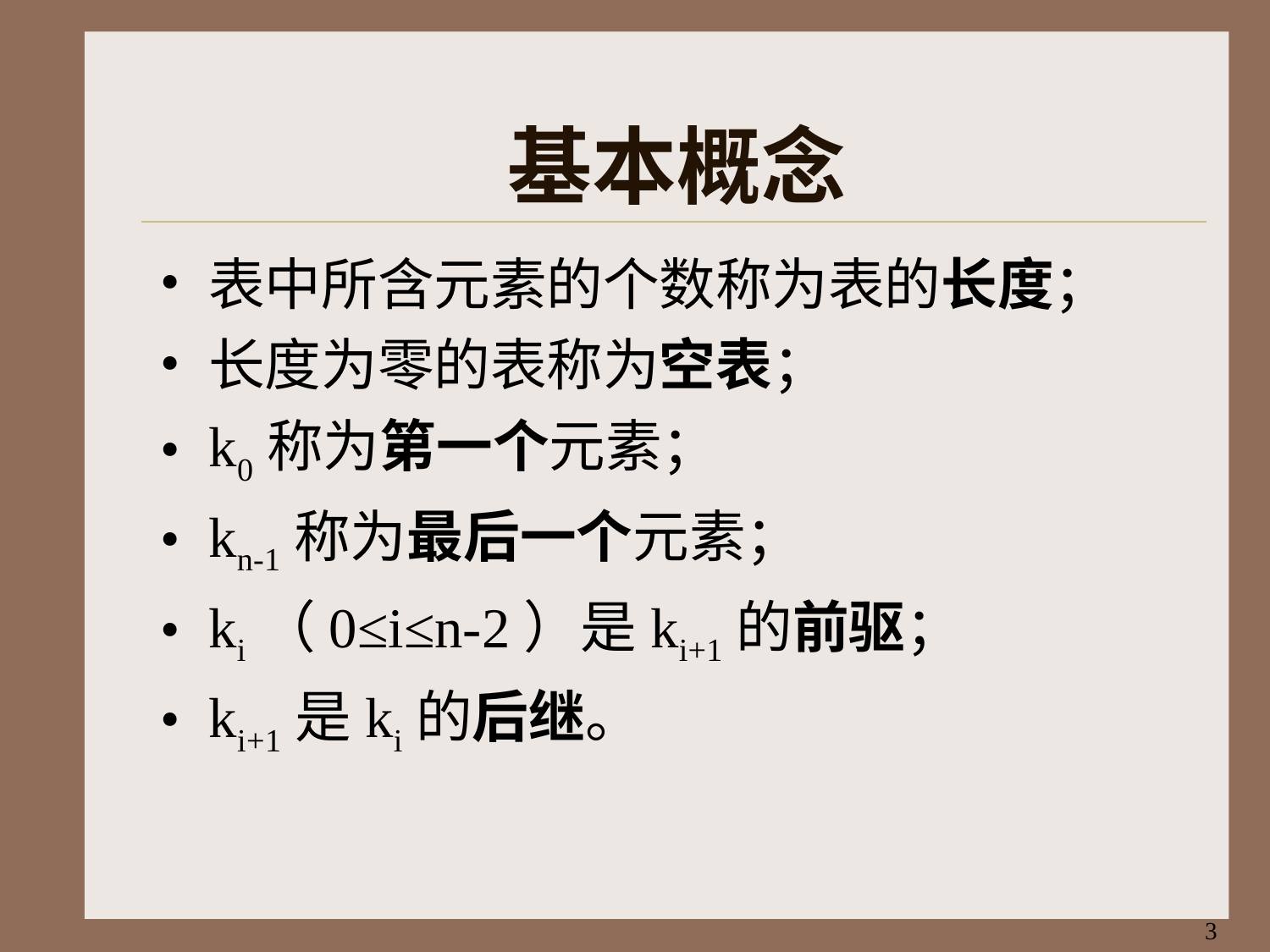

# 基本概念

表中所含元素的个数称为表的长度；
长度为零的表称为空表；
k0称为第一个元素；
kn-1称为最后一个元素；
ki（0≤i≤n-2）是ki+1的前驱；
ki+1是ki的后继。
3